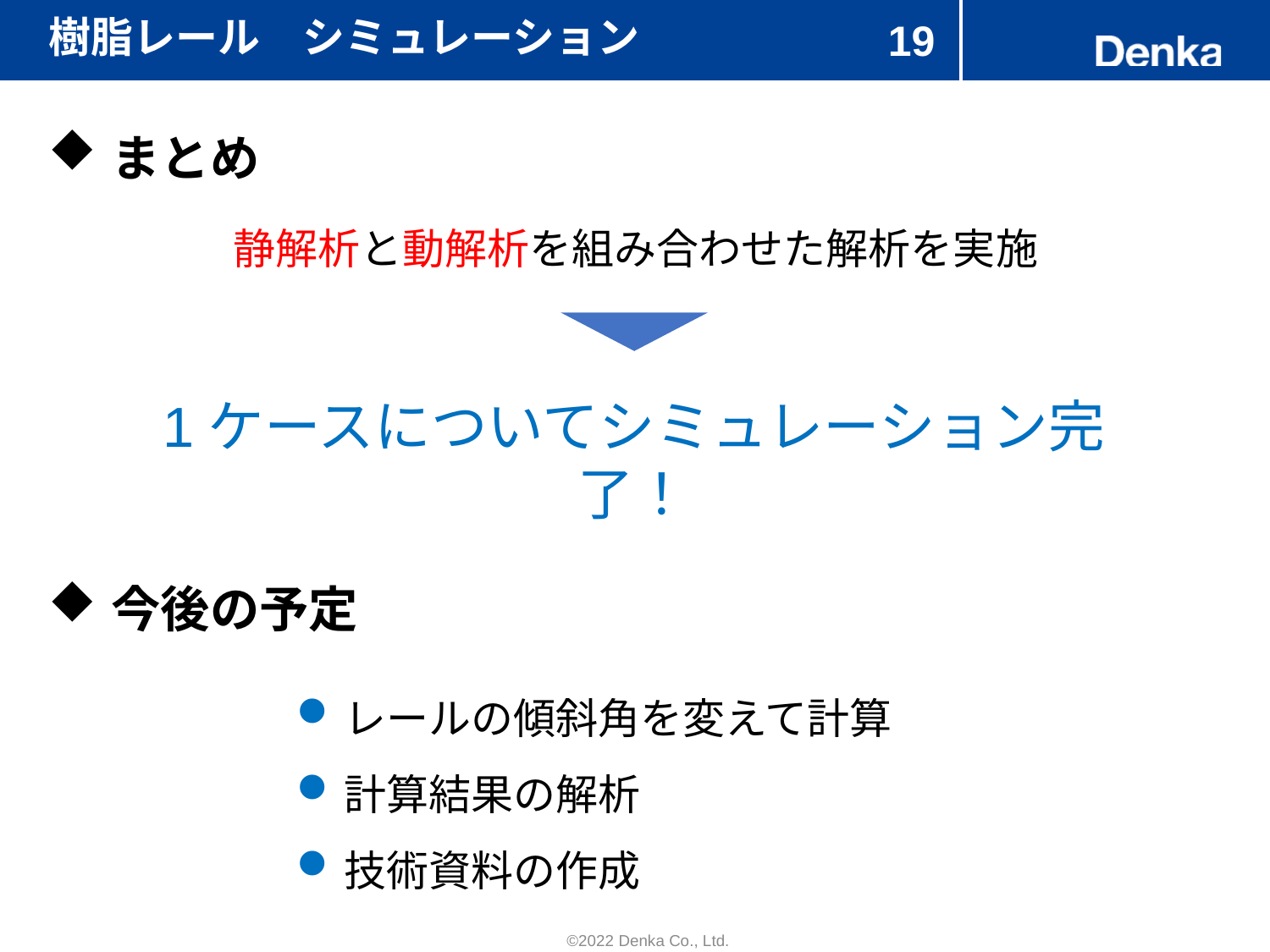

# 樹脂レール　シミュレーション
19
まとめ
静解析と動解析を組み合わせた解析を実施

1ケースについてシミュレーション完了！
今後の予定
レールの傾斜角を変えて計算
計算結果の解析
技術資料の作成